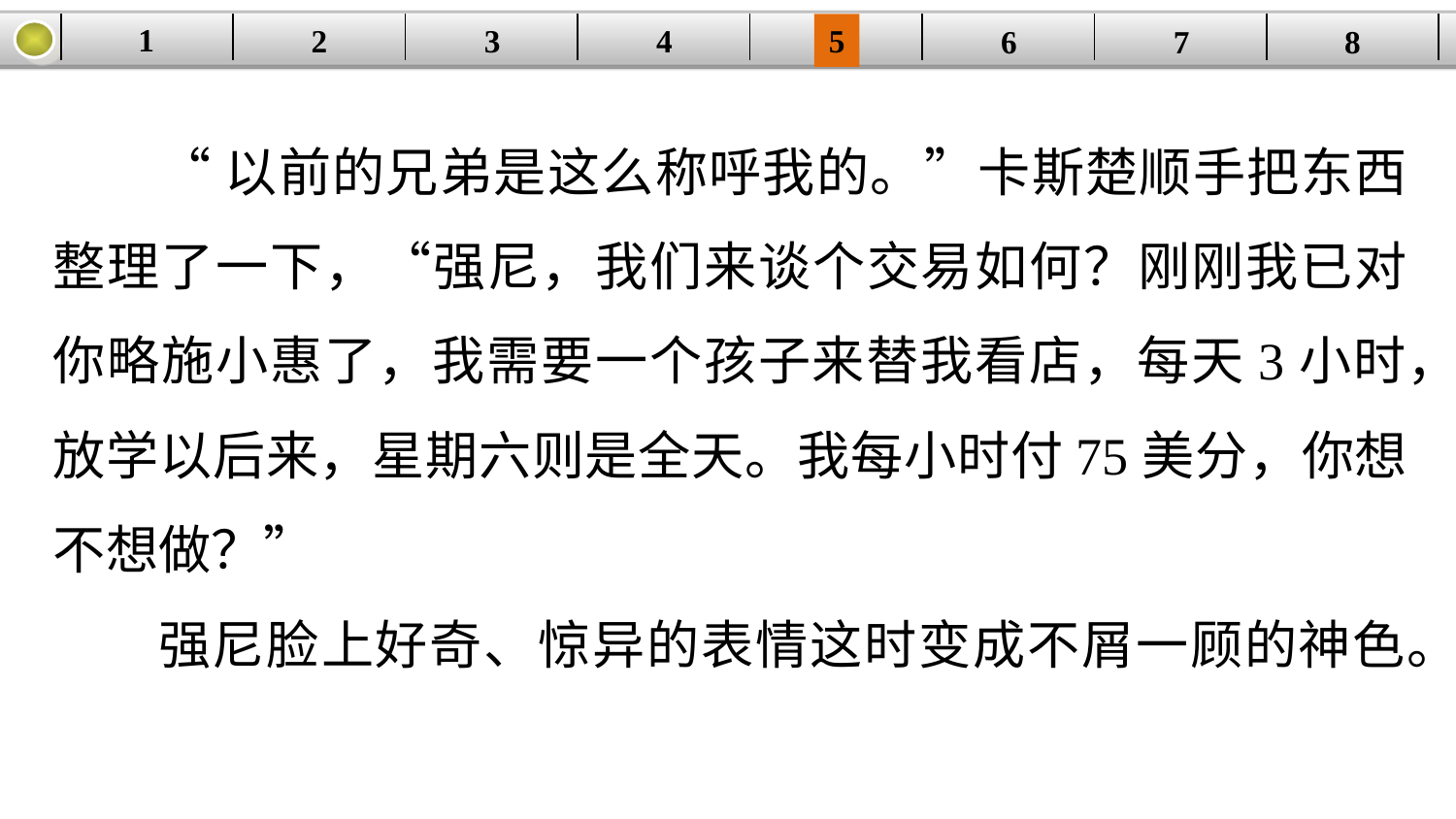

1
2
3
4
|  |  |  |  |  |  |  |  |
| --- | --- | --- | --- | --- | --- | --- | --- |
5
6
7
8

“以前的兄弟是这么称呼我的。”卡斯楚顺手把东西整理了一下，“强尼，我们来谈个交易如何？刚刚我已对你略施小惠了，我需要一个孩子来替我看店，每天3小时，放学以后来，星期六则是全天。我每小时付75美分，你想不想做？”
强尼脸上好奇、惊异的表情这时变成不屑一顾的神色。